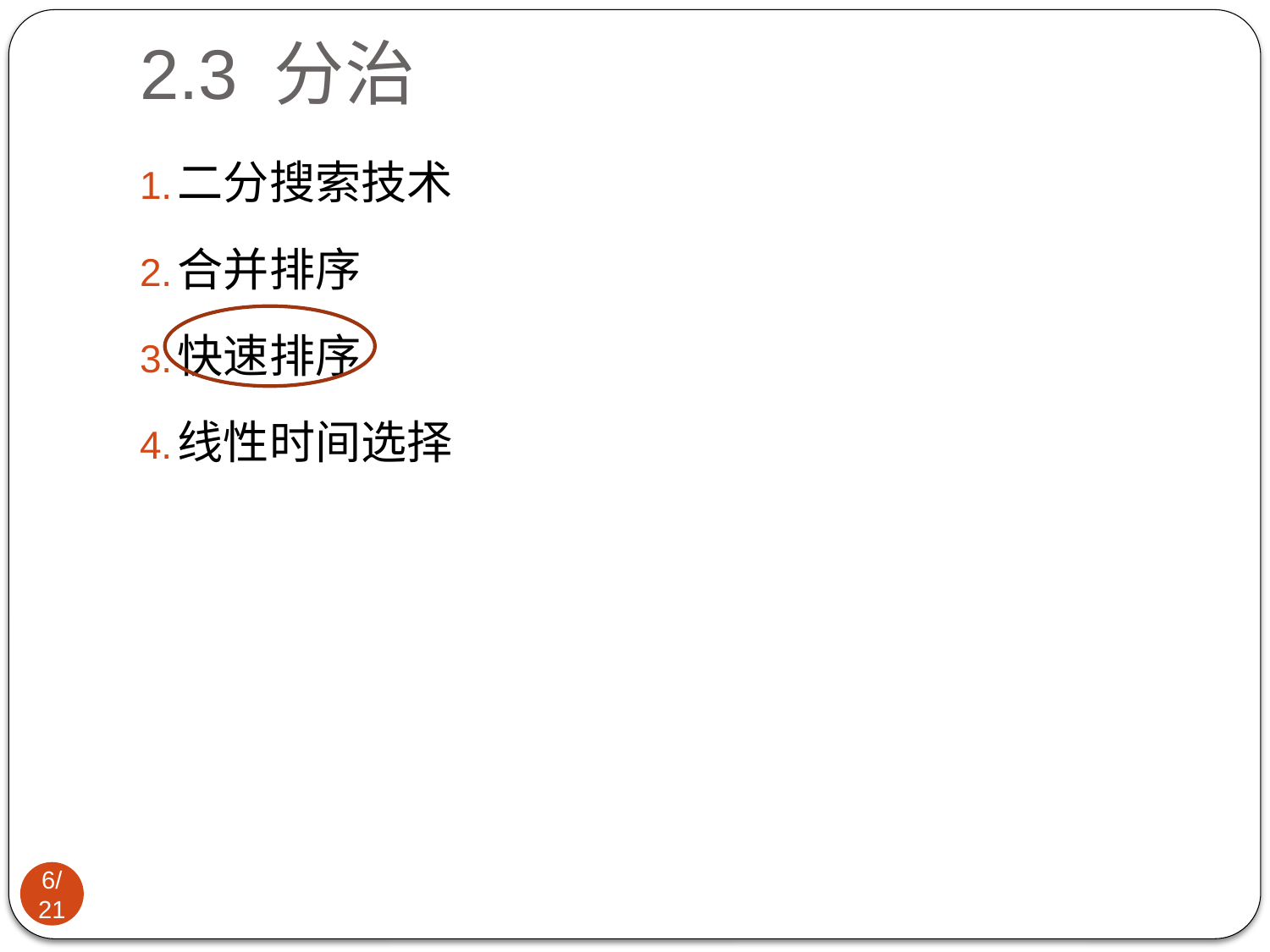

# 2.3 分治
二分搜索技术
合并排序
快速排序
线性时间选择

6/21